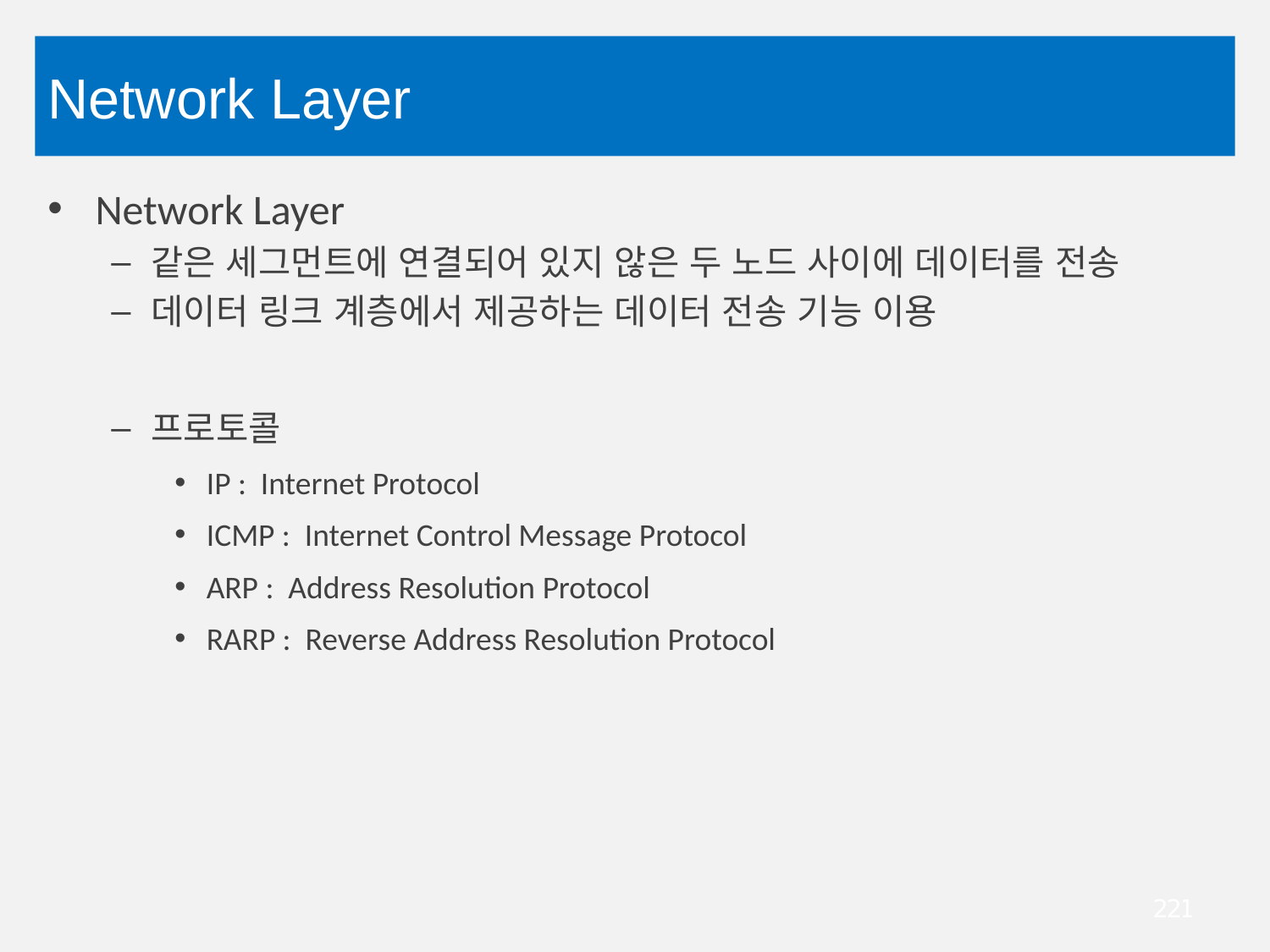

# Network Layer
Network Layer
같은 세그먼트에 연결되어 있지 않은 두 노드 사이에 데이터를 전송
데이터 링크 계층에서 제공하는 데이터 전송 기능 이용

프로토콜
IP :  Internet Protocol
ICMP :  Internet Control Message Protocol
ARP :  Address Resolution Protocol
RARP :  Reverse Address Resolution Protocol
221